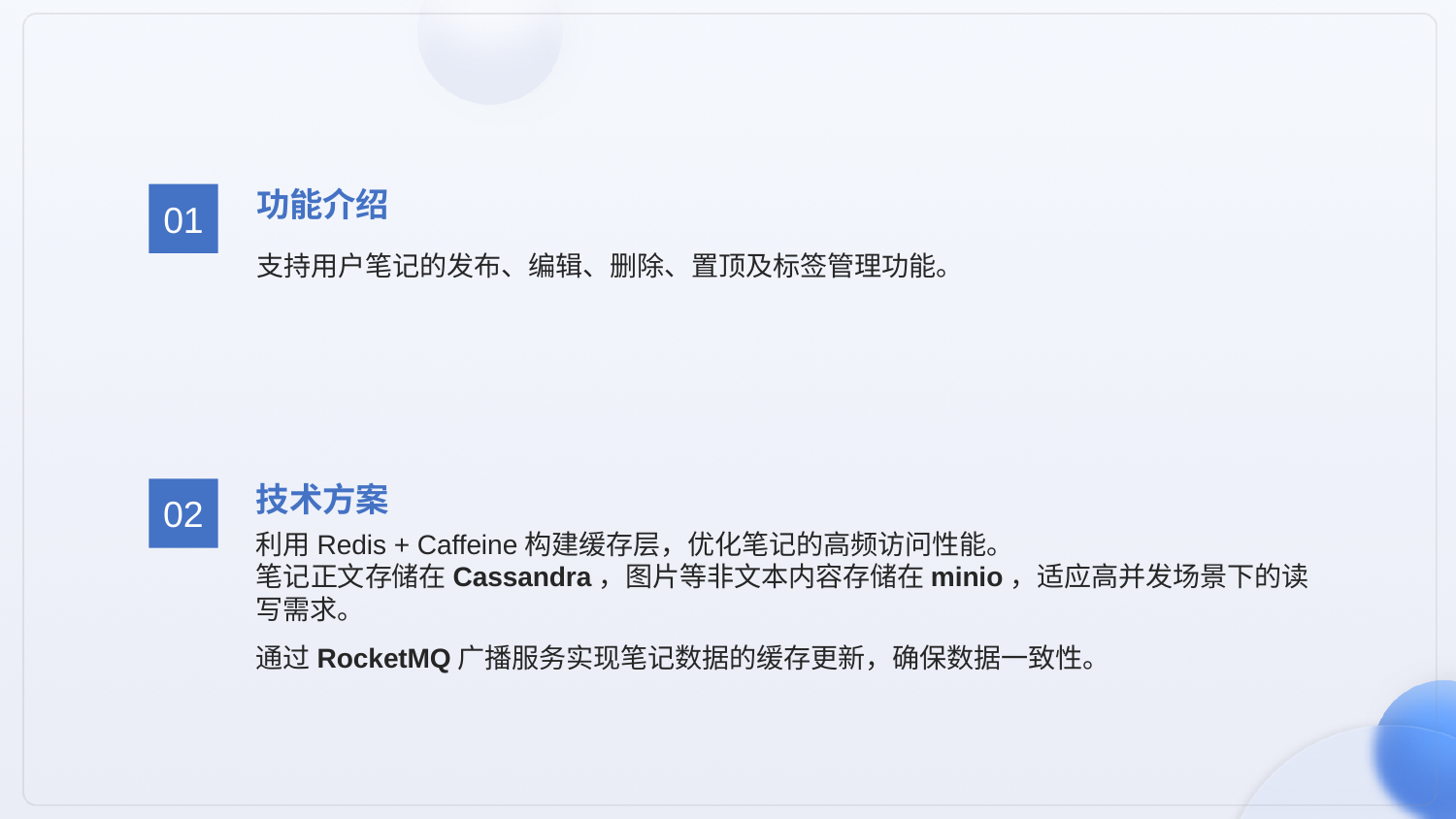

功能介绍
01
支持用户笔记的发布、编辑、删除、置顶及标签管理功能。
技术方案
02
利用Redis + Caffeine构建缓存层，优化笔记的高频访问性能。
笔记正文存储在Cassandra，图片等非文本内容存储在minio，适应高并发场景下的读写需求。
通过RocketMQ广播服务实现笔记数据的缓存更新，确保数据一致性。